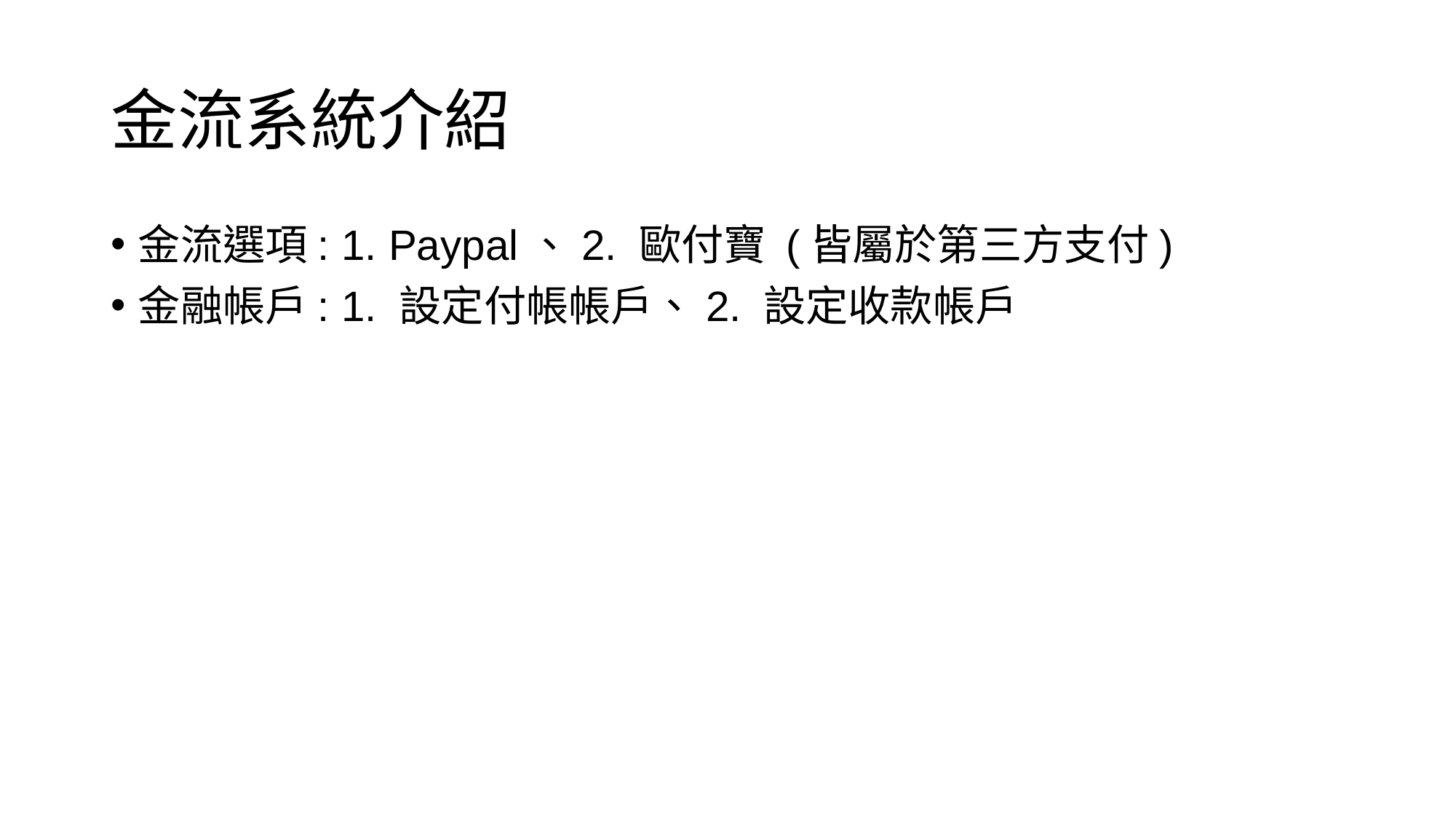

# 金流系統介紹
金流選項: 1. Paypal、2. 歐付寶 (皆屬於第三方支付)
金融帳戶: 1. 設定付帳帳戶、2. 設定收款帳戶